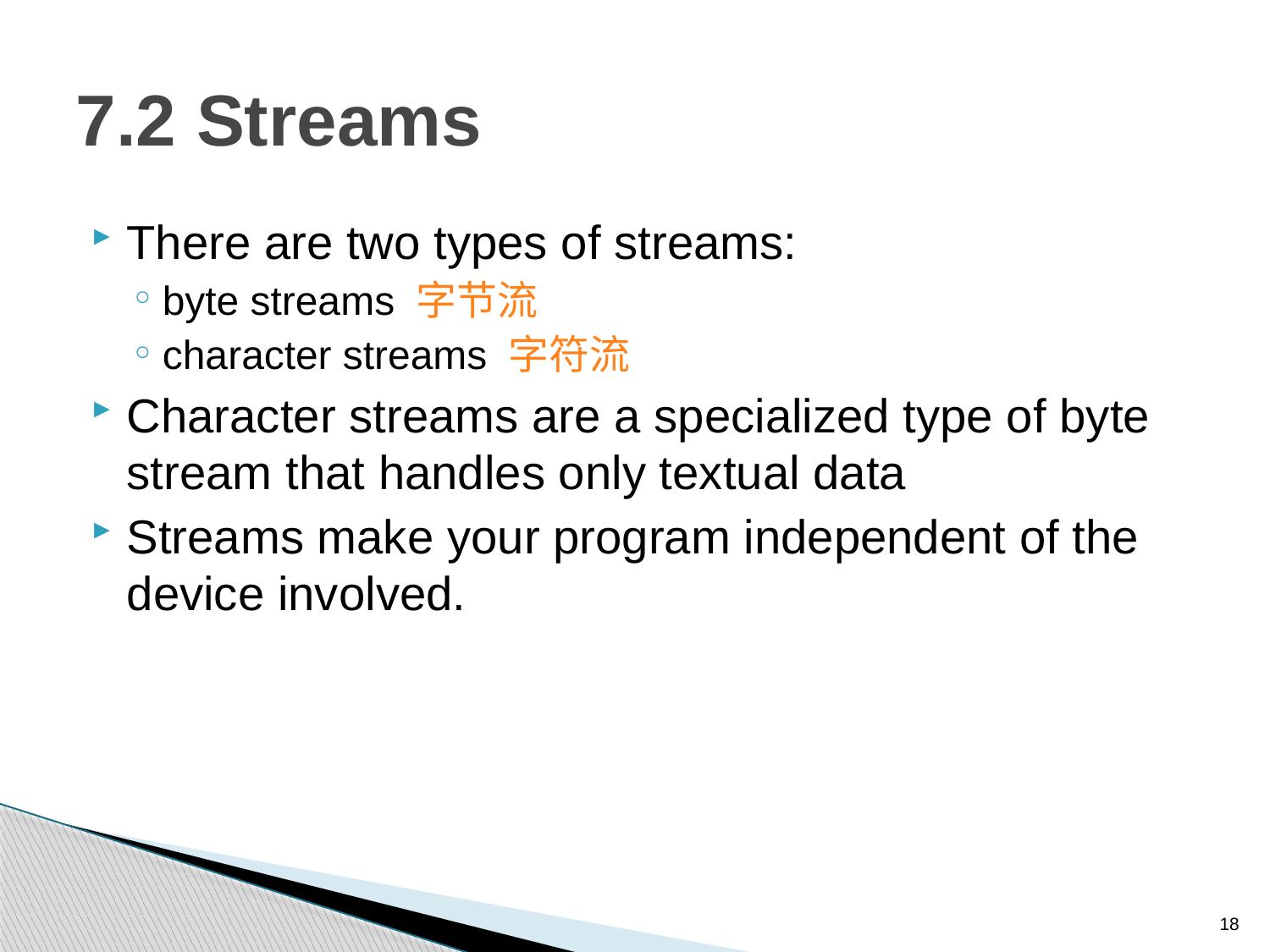

# 7.2 Streams
There are two types of streams:
byte streams 字节流
character streams 字符流
Character streams are a specialized type of byte stream that handles only textual data
Streams make your program independent of the device involved.
18